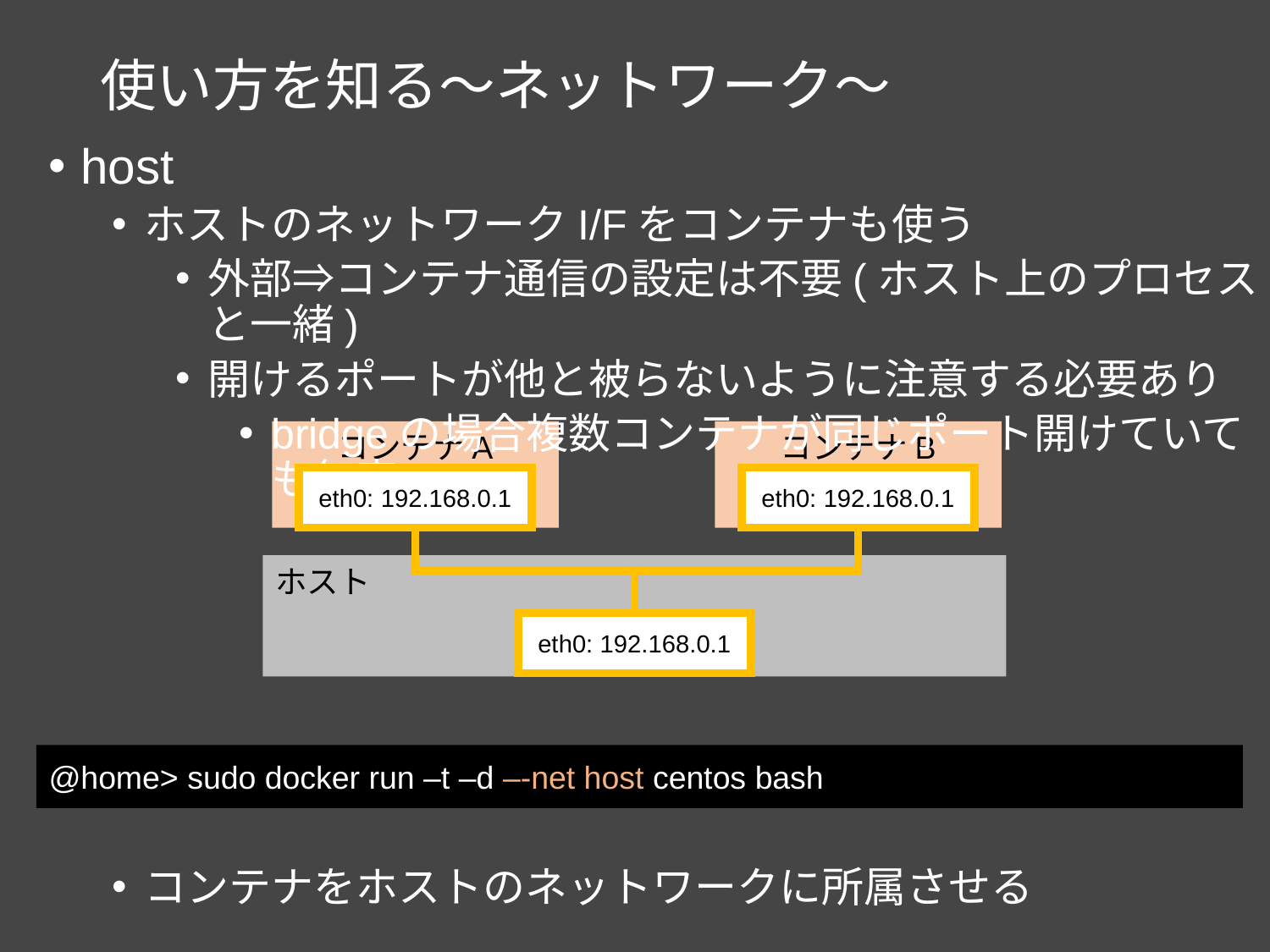

# 使い方を知る～ネットワーク～
host
ホストのネットワークI/Fをコンテナも使う
外部⇒コンテナ通信の設定は不要(ホスト上のプロセスと一緒)
開けるポートが他と被らないように注意する必要あり
bridgeの場合複数コンテナが同じポート開けていても無害

コンテナをホストのネットワークに所属させる

コンテナA
コンテナB
eth0: 192.168.0.1
eth0: 192.168.0.1
ホスト
eth0: 192.168.0.1
@home> sudo docker run –t –d –-net host centos bash